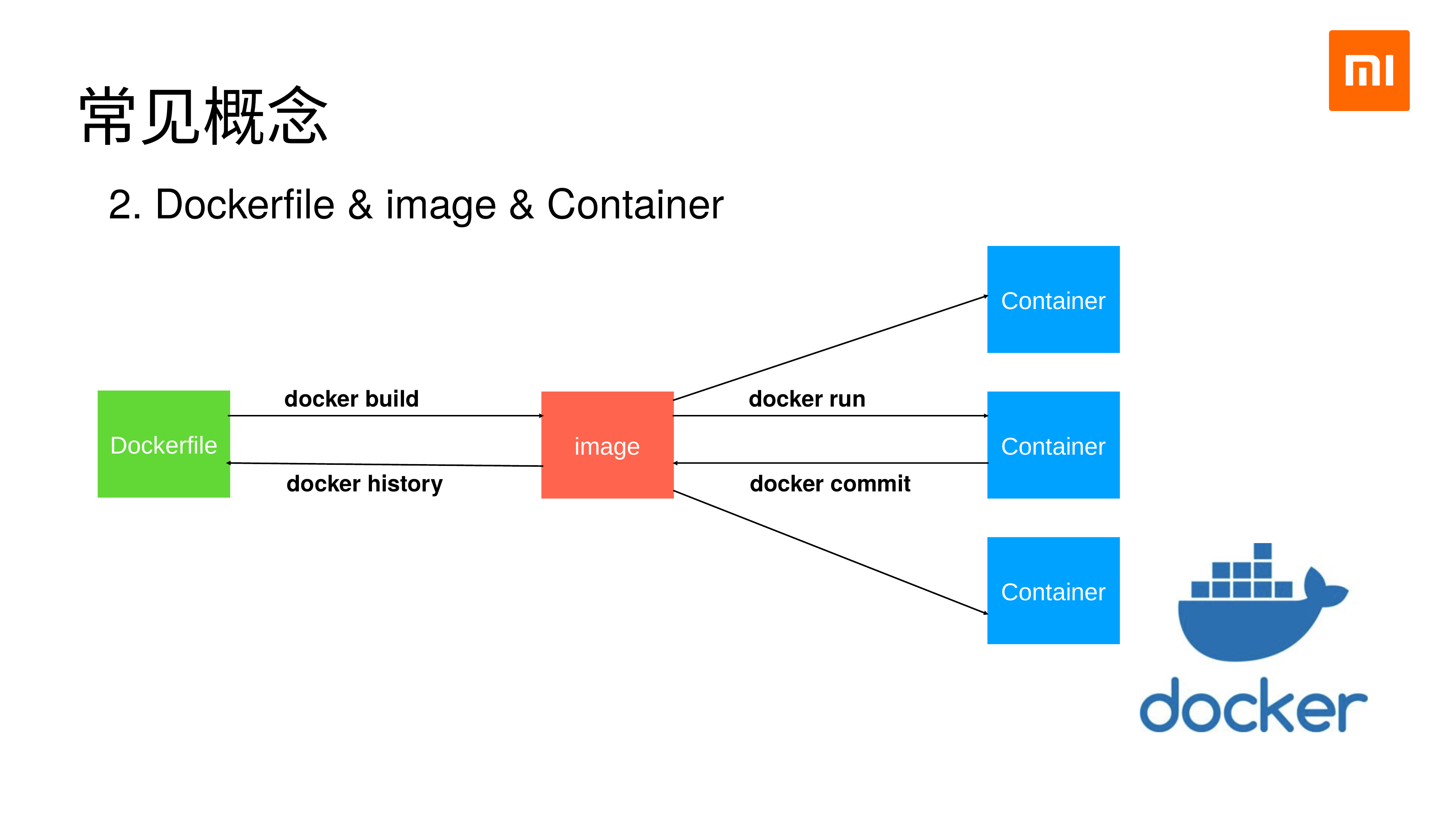

常见概念
2. Dockerfile & image & Container
Container

docker build
docker run
Dockerfile
image
Container

docker history
docker commit

Container